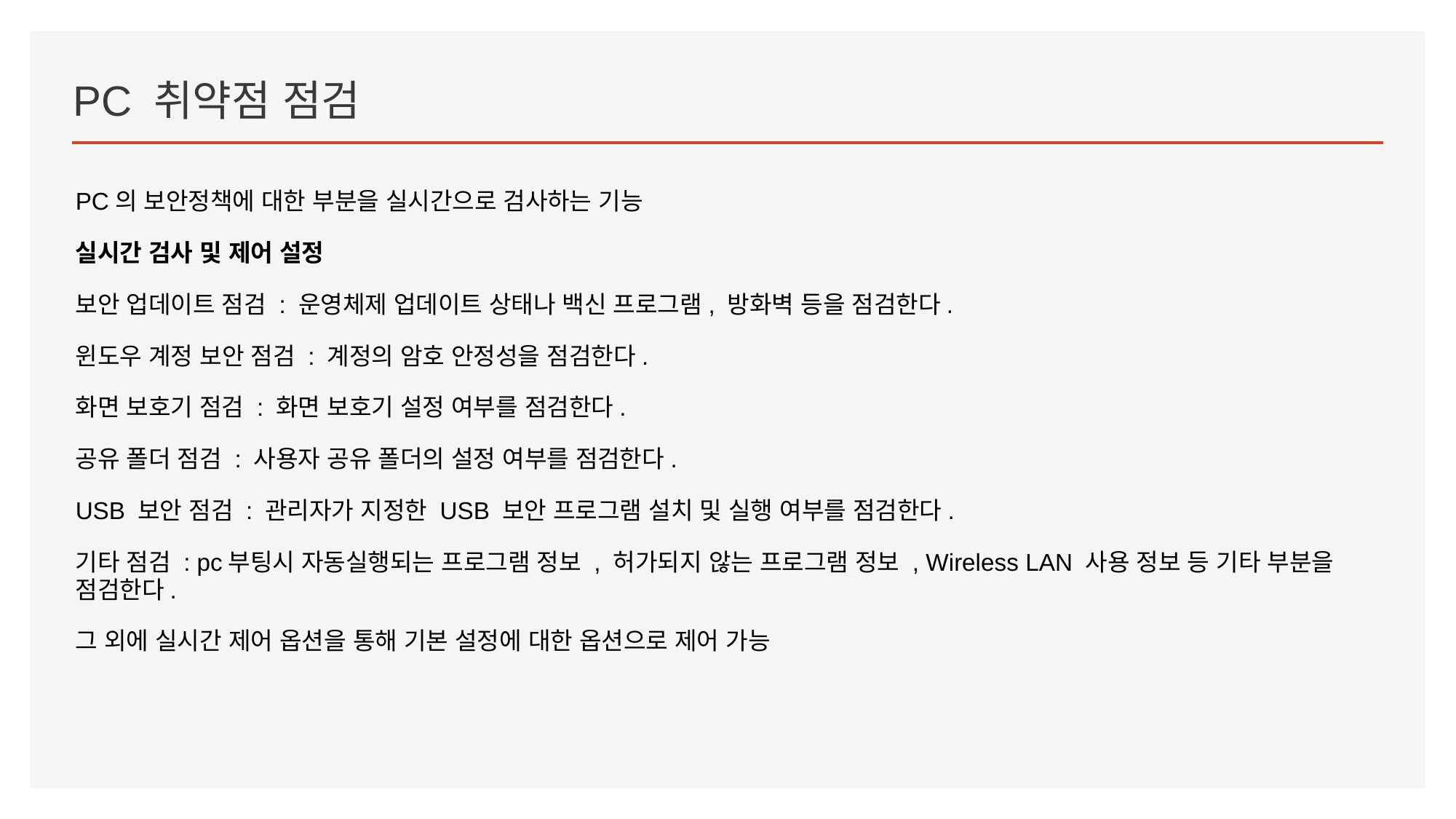

# PC 취약점 점검
PC의 보안정책에 대한 부분을 실시간으로 검사하는 기능
실시간 검사 및 제어 설정
보안 업데이트 점검 : 운영체제 업데이트 상태나 백신 프로그램, 방화벽 등을 점검한다.
윈도우 계정 보안 점검 : 계정의 암호 안정성을 점검한다.
화면 보호기 점검 : 화면 보호기 설정 여부를 점검한다.
공유 폴더 점검 : 사용자 공유 폴더의 설정 여부를 점검한다.
USB 보안 점검 : 관리자가 지정한 USB 보안 프로그램 설치 및 실행 여부를 점검한다.
기타 점검 : pc부팅시 자동실행되는 프로그램 정보 , 허가되지 않는 프로그램 정보 , Wireless LAN 사용 정보 등 기타 부분을 점검한다.
그 외에 실시간 제어 옵션을 통해 기본 설정에 대한 옵션으로 제어 가능